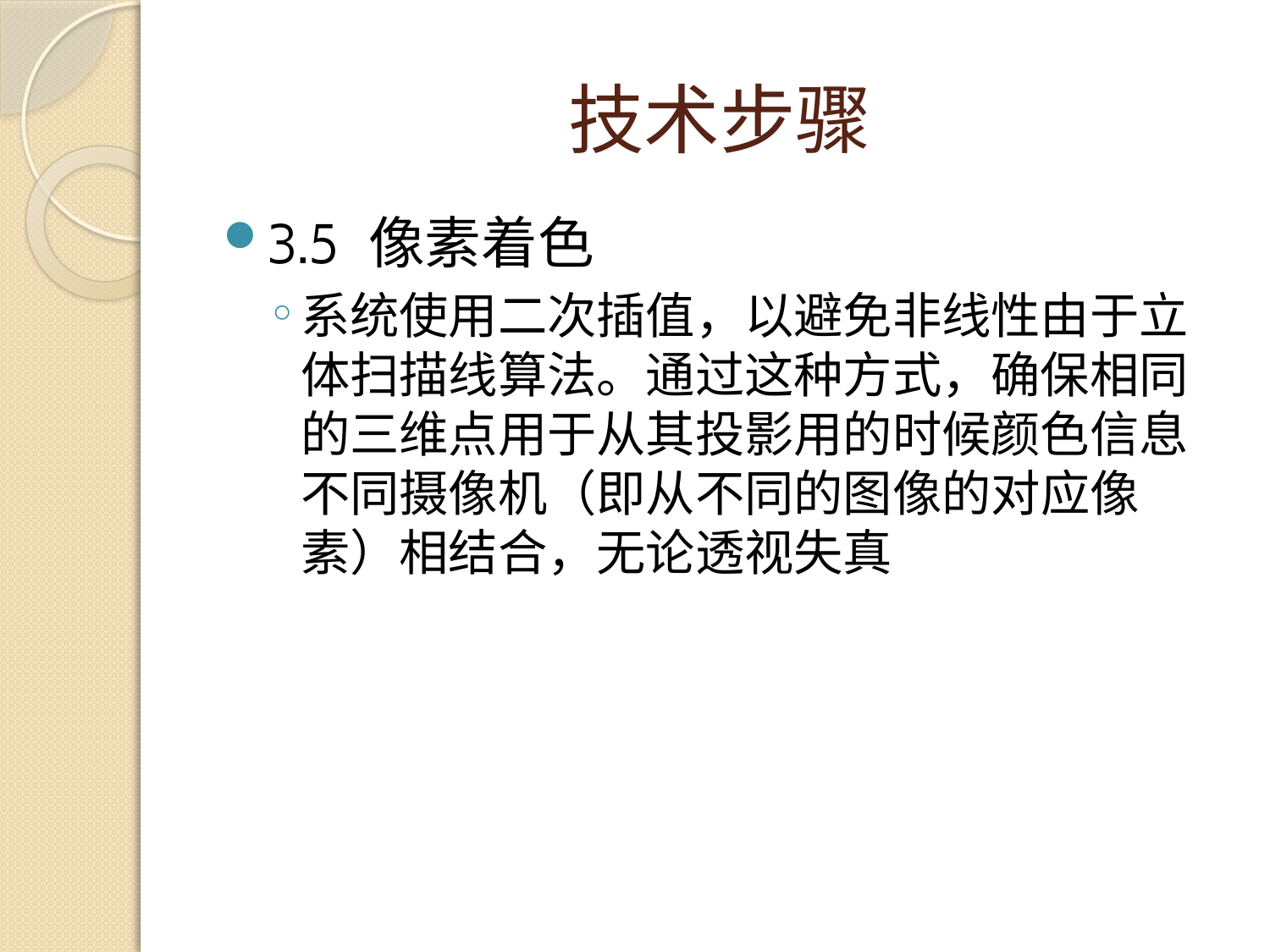

# 技术步骤
3.5 像素着色
系统使用二次插值，以避免非线性由于立体扫描线算法。通过这种方式，确保相同的三维点用于从其投影用的时候颜色信息不同摄像机（即从不同的图像的对应像素）相结合，无论透视失真